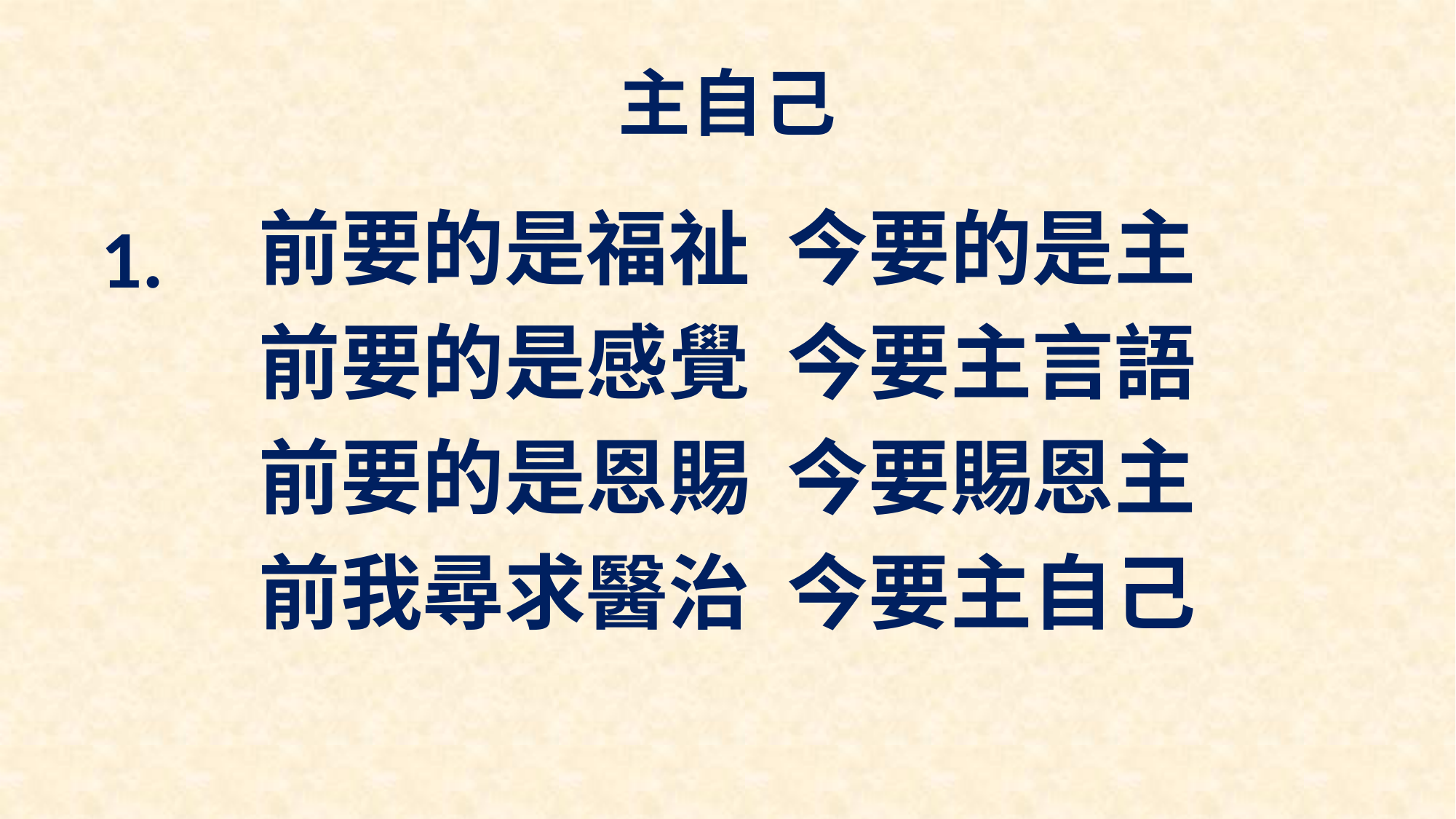

# 主自己
前要的是福祉  今要的是主
前要的是感覺  今要主言語
前要的是恩賜  今要賜恩主
前我尋求醫治  今要主自己
1.